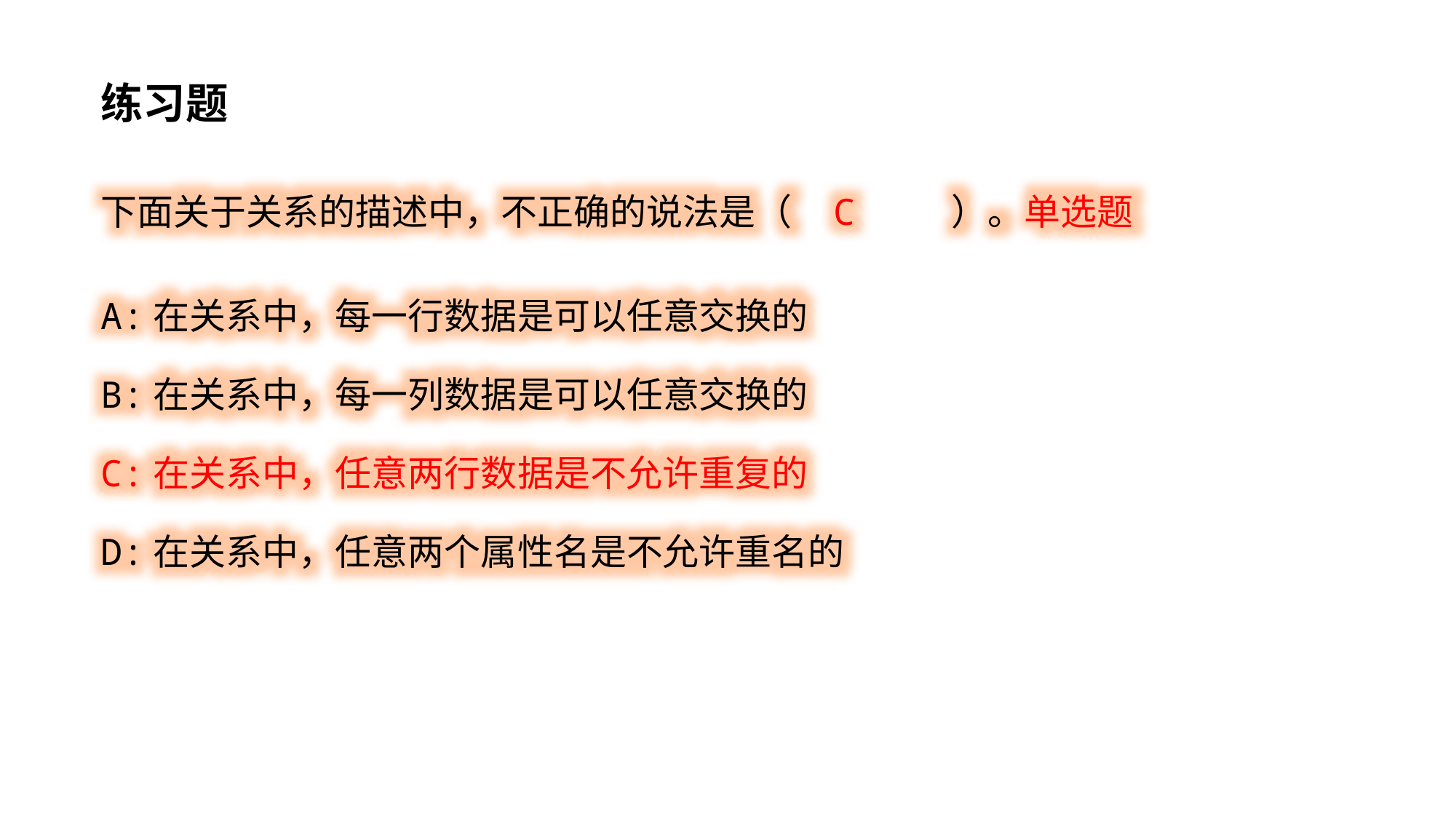

练习题
下面关于关系的描述中，不正确的说法是（    C    ）。单选题

A:在关系中，每一行数据是可以任意交换的

B:在关系中，每一列数据是可以任意交换的

C:在关系中，任意两行数据是不允许重复的

D:在关系中，任意两个属性名是不允许重名的